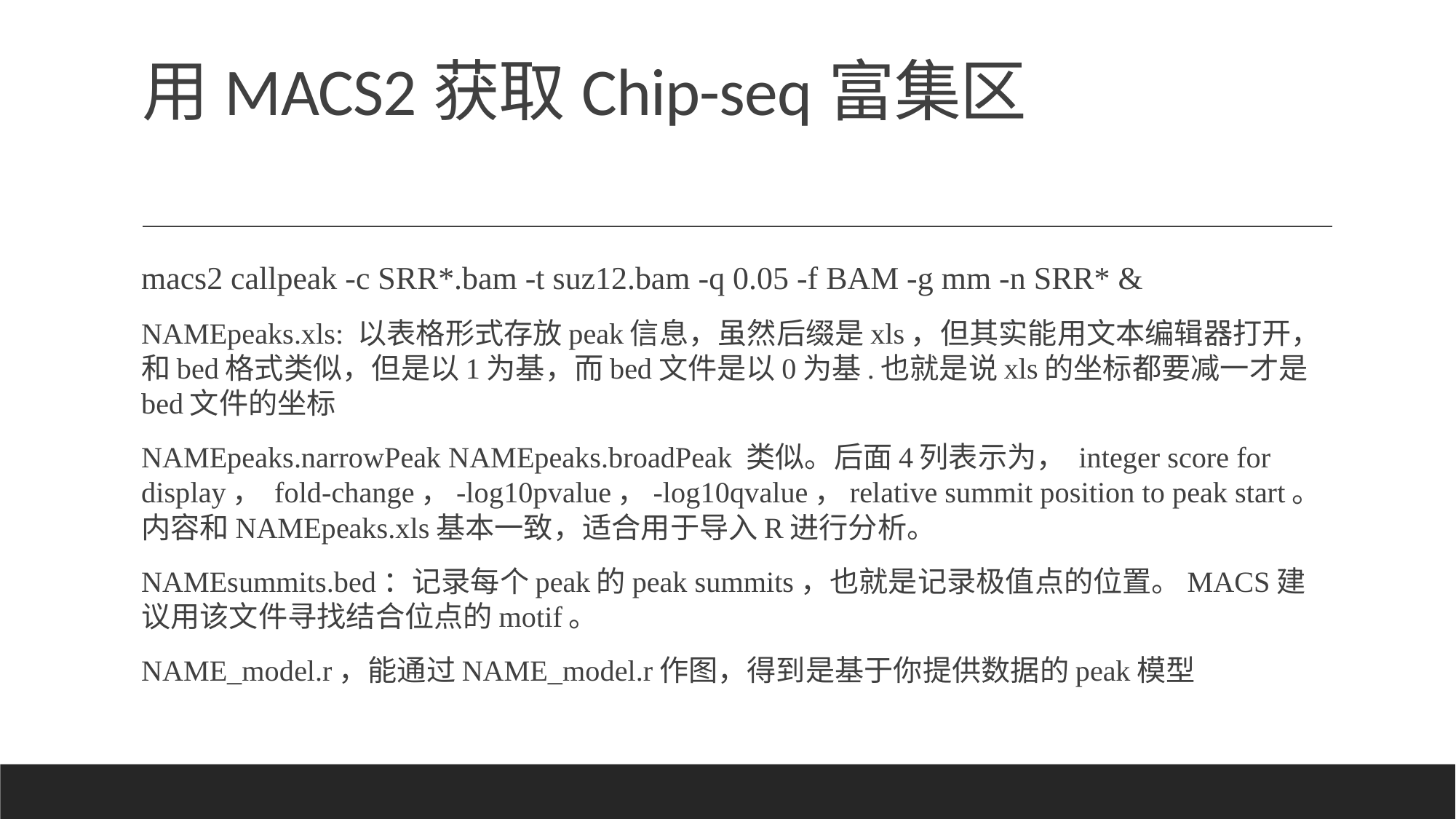

# 用MACS2获取Chip-seq富集区
macs2 callpeak -c SRR*.bam -t suz12.bam -q 0.05 -f BAM -g mm -n SRR* &
NAMEpeaks.xls: 以表格形式存放peak信息，虽然后缀是xls，但其实能用文本编辑器打开，和bed格式类似，但是以1为基，而bed文件是以0为基.也就是说xls的坐标都要减一才是bed文件的坐标
NAMEpeaks.narrowPeak NAMEpeaks.broadPeak 类似。后面4列表示为， integer score for display， fold-change，-log10pvalue，-log10qvalue，relative summit position to peak start。内容和NAMEpeaks.xls基本一致，适合用于导入R进行分析。
NAMEsummits.bed：记录每个peak的peak summits，也就是记录极值点的位置。MACS建议用该文件寻找结合位点的motif。
NAME_model.r，能通过NAME_model.r作图，得到是基于你提供数据的peak模型